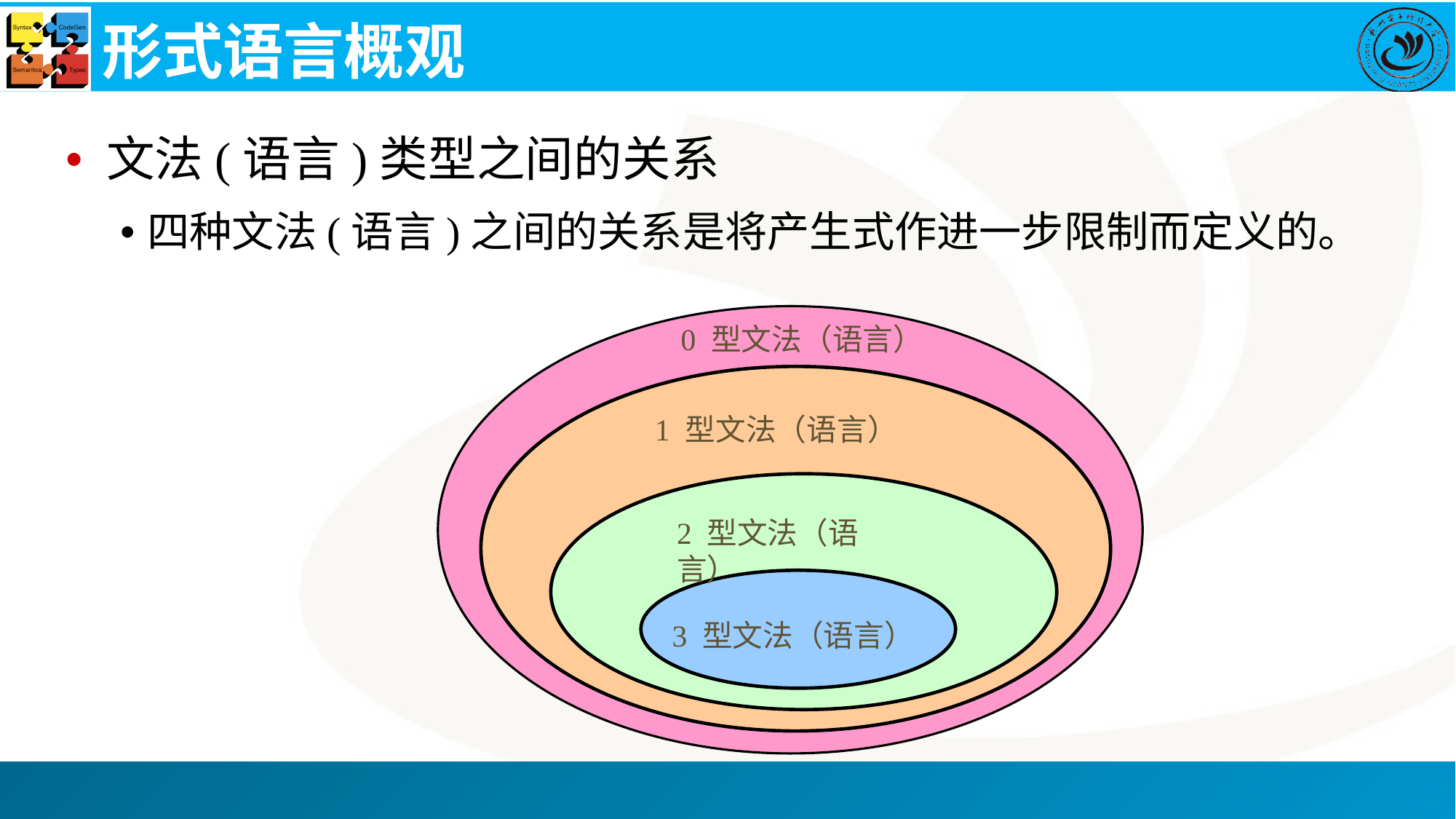

# 形式语言概观
文法(语言)类型之间的关系
四种文法(语言)之间的关系是将产生式作进一步限制而定义的。

0 型文法（语言）

1 型文法（语言）

2 型文法（语言）

3 型文法（语言）
86